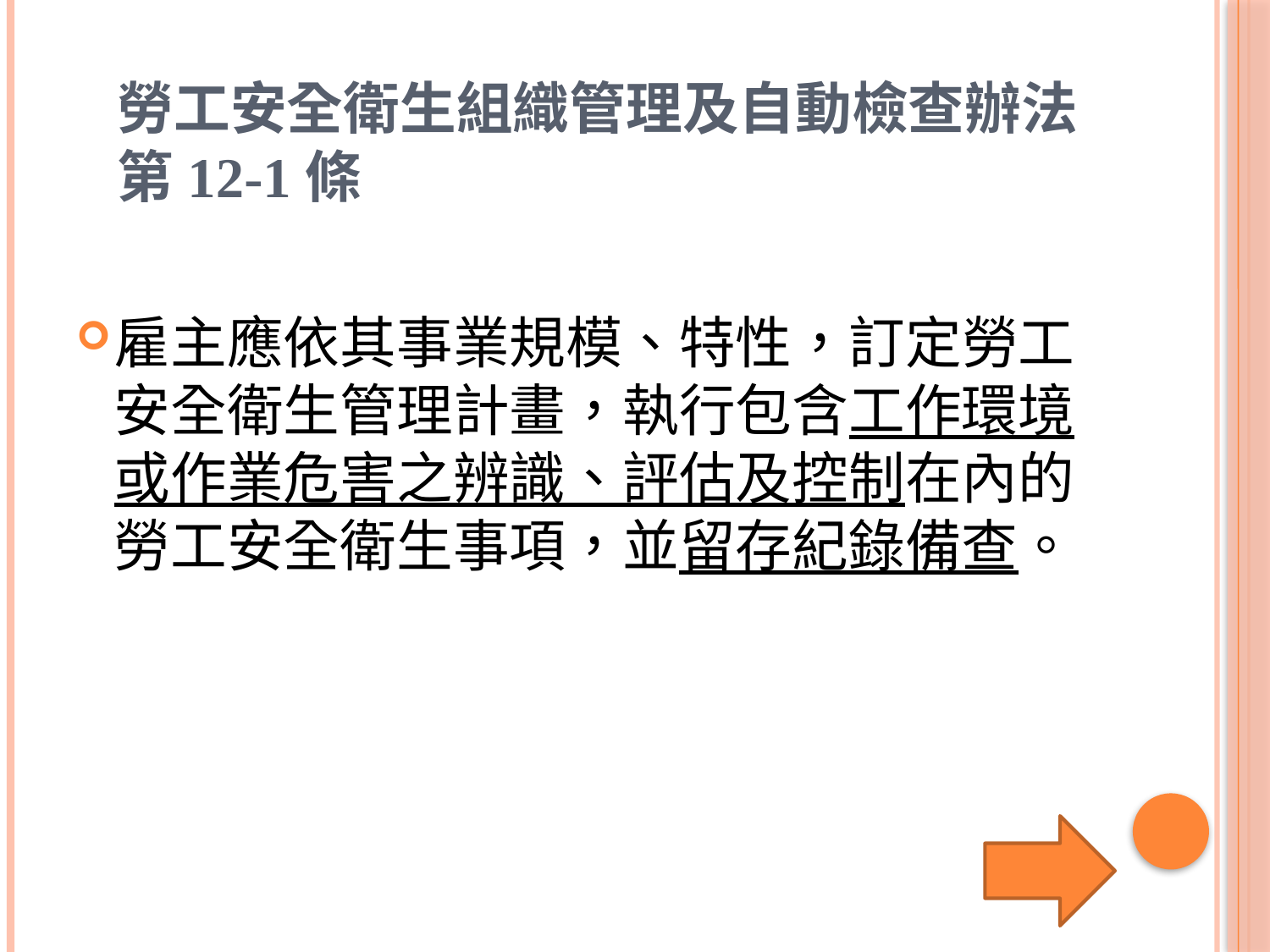

# 勞工安全衛生組織管理及自動檢查辦法第12-1條

雇主應依其事業規模、特性，訂定勞工安全衛生管理計畫，執行包含工作環境或作業危害之辨識、評估及控制在內的勞工安全衛生事項，並留存紀錄備查。